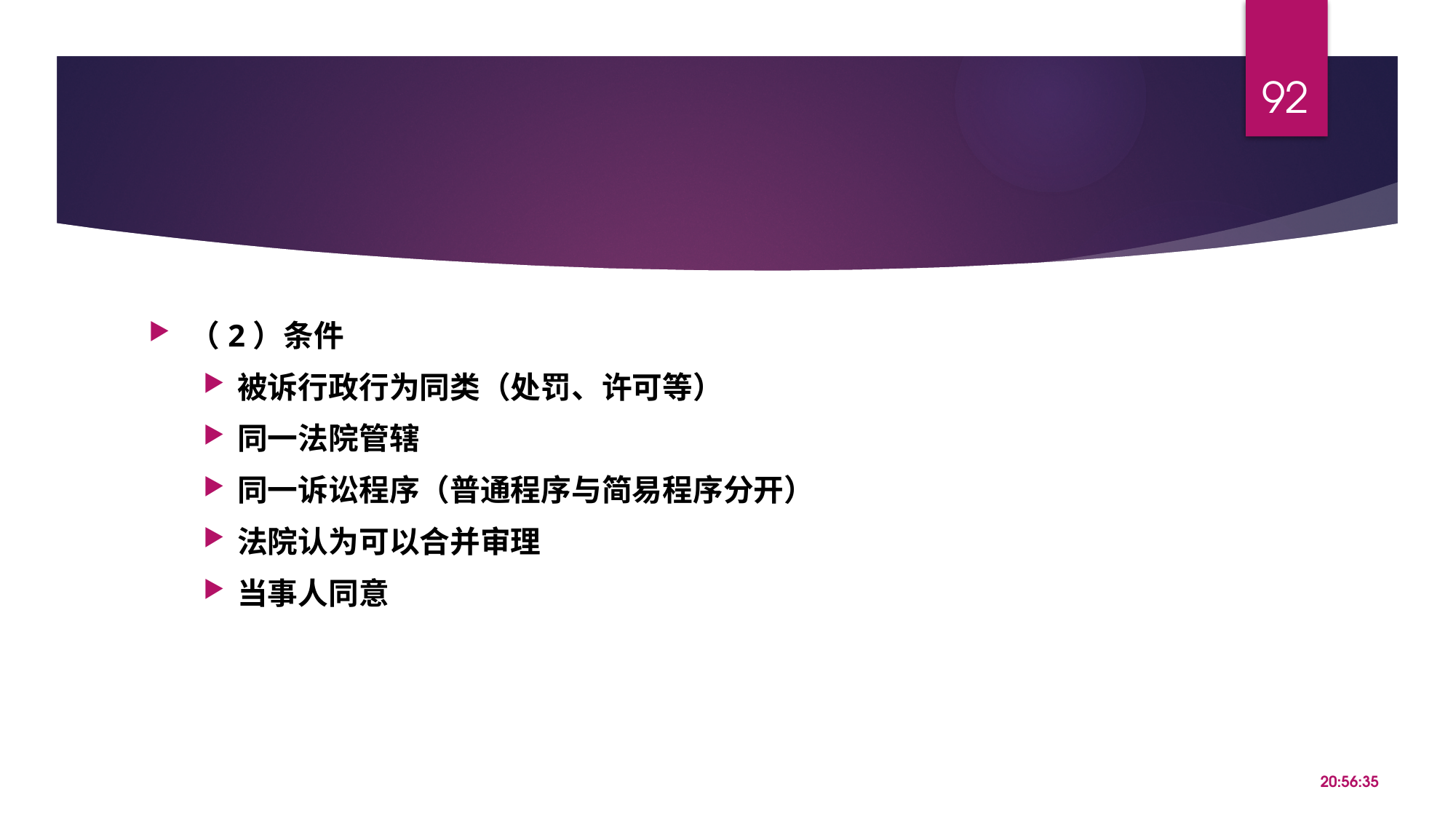

92
#
（2）条件
被诉行政行为同类（处罚、许可等）
同一法院管辖
同一诉讼程序（普通程序与简易程序分开）
法院认为可以合并审理
当事人同意

20:56:35